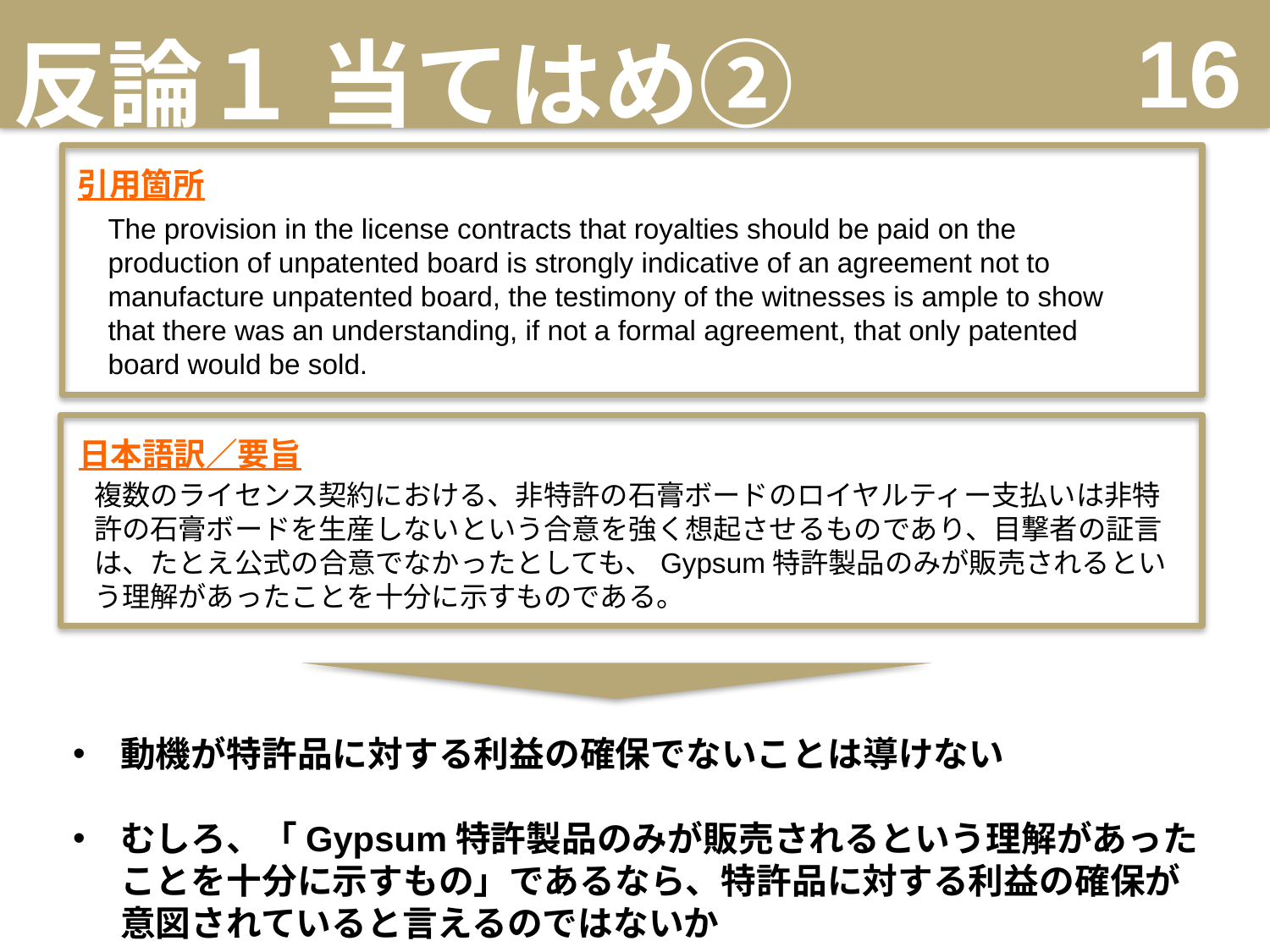

# 反論１ 当てはめ②
16

引用箇所
The provision in the license contracts that royalties should be paid on the production of unpatented board is strongly indicative of an agreement not to manufacture unpatented board, the testimony of the witnesses is ample to show that there was an understanding, if not a formal agreement, that only patented board would be sold.

日本語訳／要旨
複数のライセンス契約における、非特許の石膏ボードのロイヤルティー支払いは非特許の石膏ボードを生産しないという合意を強く想起させるものであり、目撃者の証言は、たとえ公式の合意でなかったとしても、Gypsum特許製品のみが販売されるという理解があったことを十分に示すものである。

動機が特許品に対する利益の確保でないことは導けない

むしろ、「Gypsum特許製品のみが販売されるという理解があったことを十分に示すもの」であるなら、特許品に対する利益の確保が意図されていると言えるのではないか